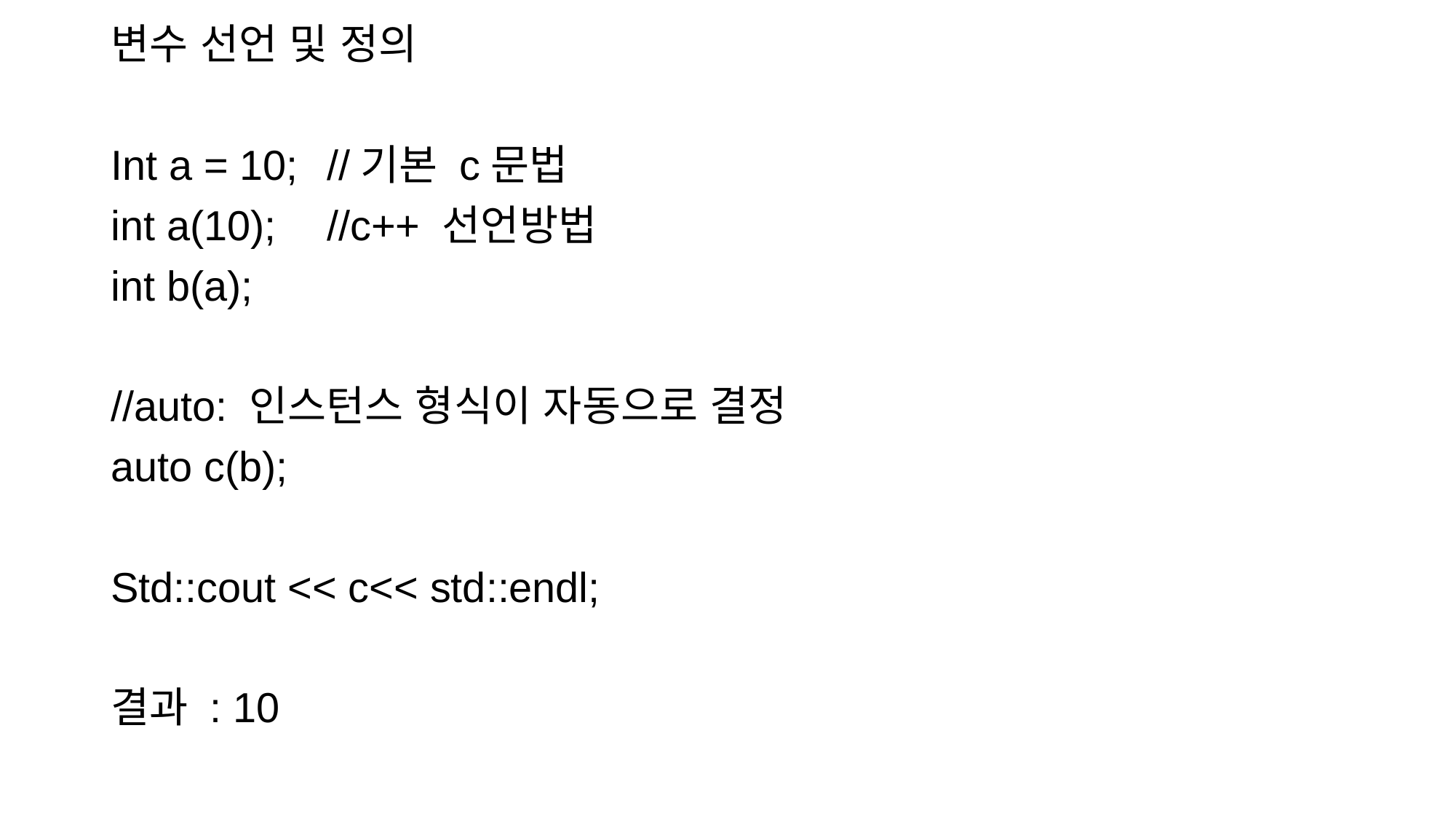

변수 선언 및 정의

Int a = 10;		//기본 c문법
int a(10);		//c++ 선언방법
int b(a);

//auto: 인스턴스 형식이 자동으로 결정
auto c(b);

Std::cout << c<< std::endl;

결과 : 10